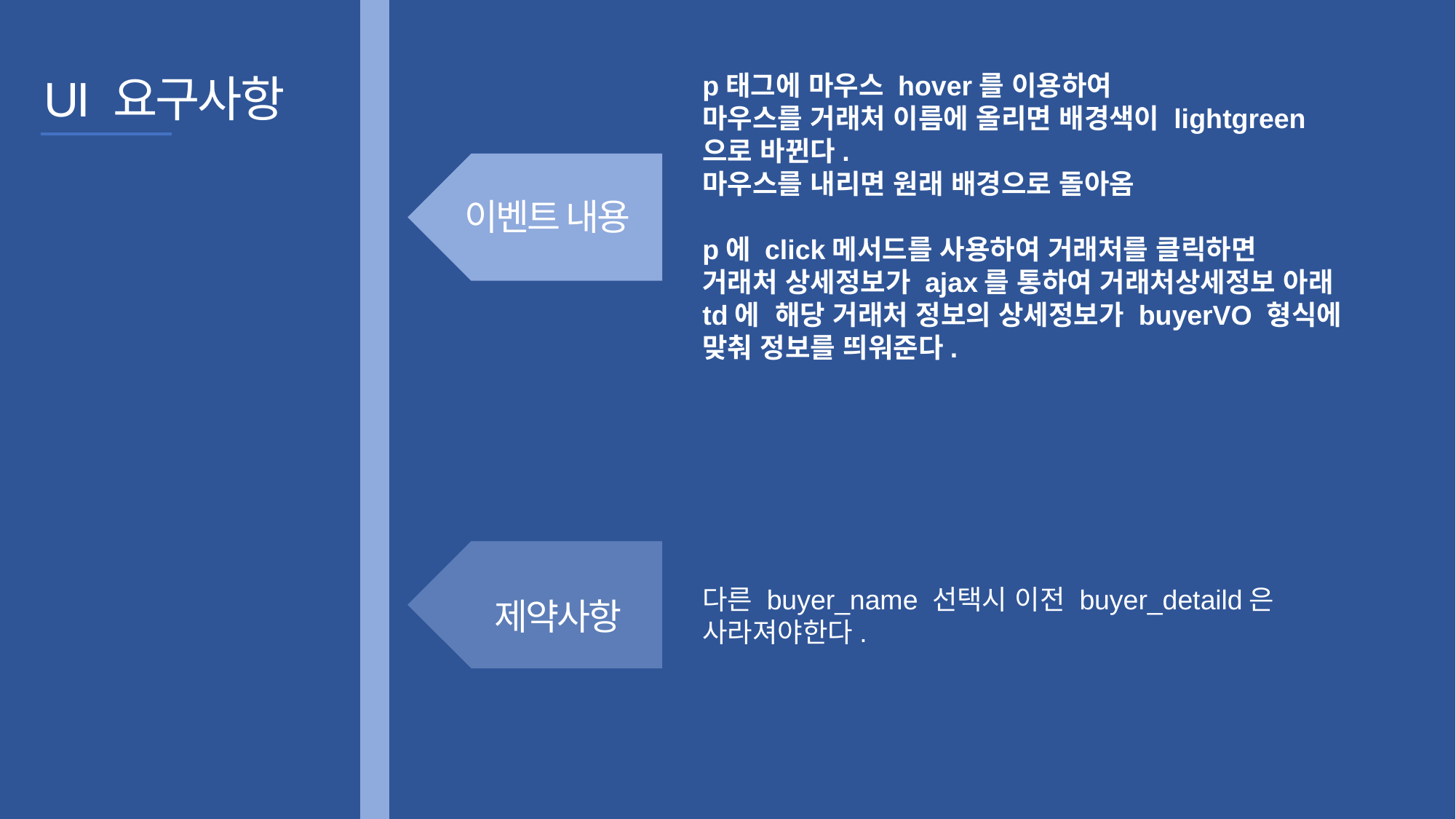

UI 요구사항
p태그에 마우스 hover를 이용하여
마우스를 거래처 이름에 올리면 배경색이 lightgreen으로 바뀐다.
마우스를 내리면 원래 배경으로 돌아옴

p에 click메서드를 사용하여 거래처를 클릭하면
거래처 상세정보가 ajax를 통하여 거래처상세정보 아래 td에  해당 거래처 정보의 상세정보가 buyerVO 형식에 맞춰 정보를 띄워준다.

이벤트 내용

제약사항
다른 buyer_name 선택시 이전 buyer_detaild은 사라져야한다.